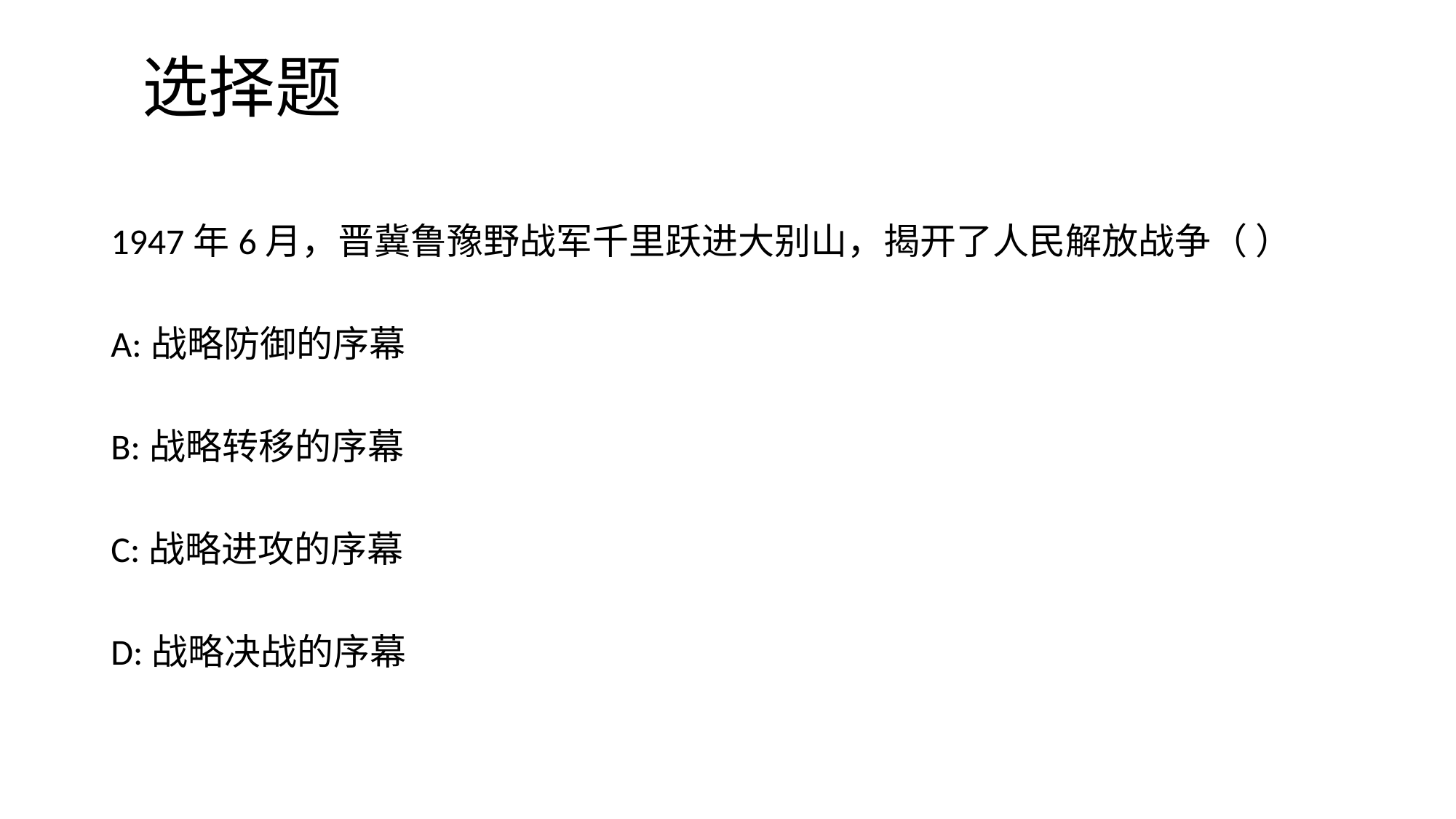

# 选择题
1947年6月，晋冀鲁豫野战军千里跃进大别山，揭开了人民解放战争（ ）
A:战略防御的序幕
B:战略转移的序幕
C:战略进攻的序幕
D:战略决战的序幕